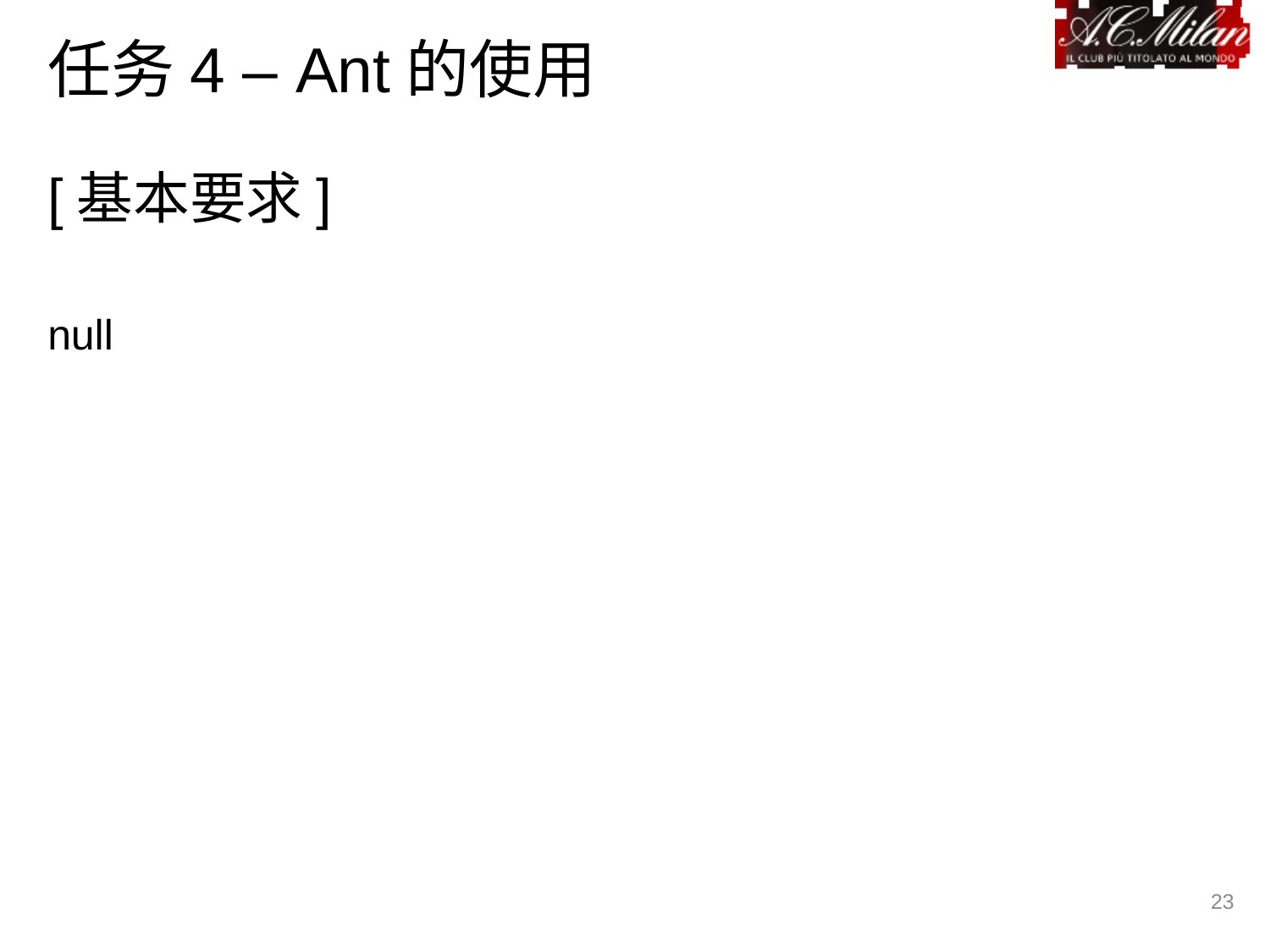

# 任务4 – Ant的使用
[基本要求]

null
23